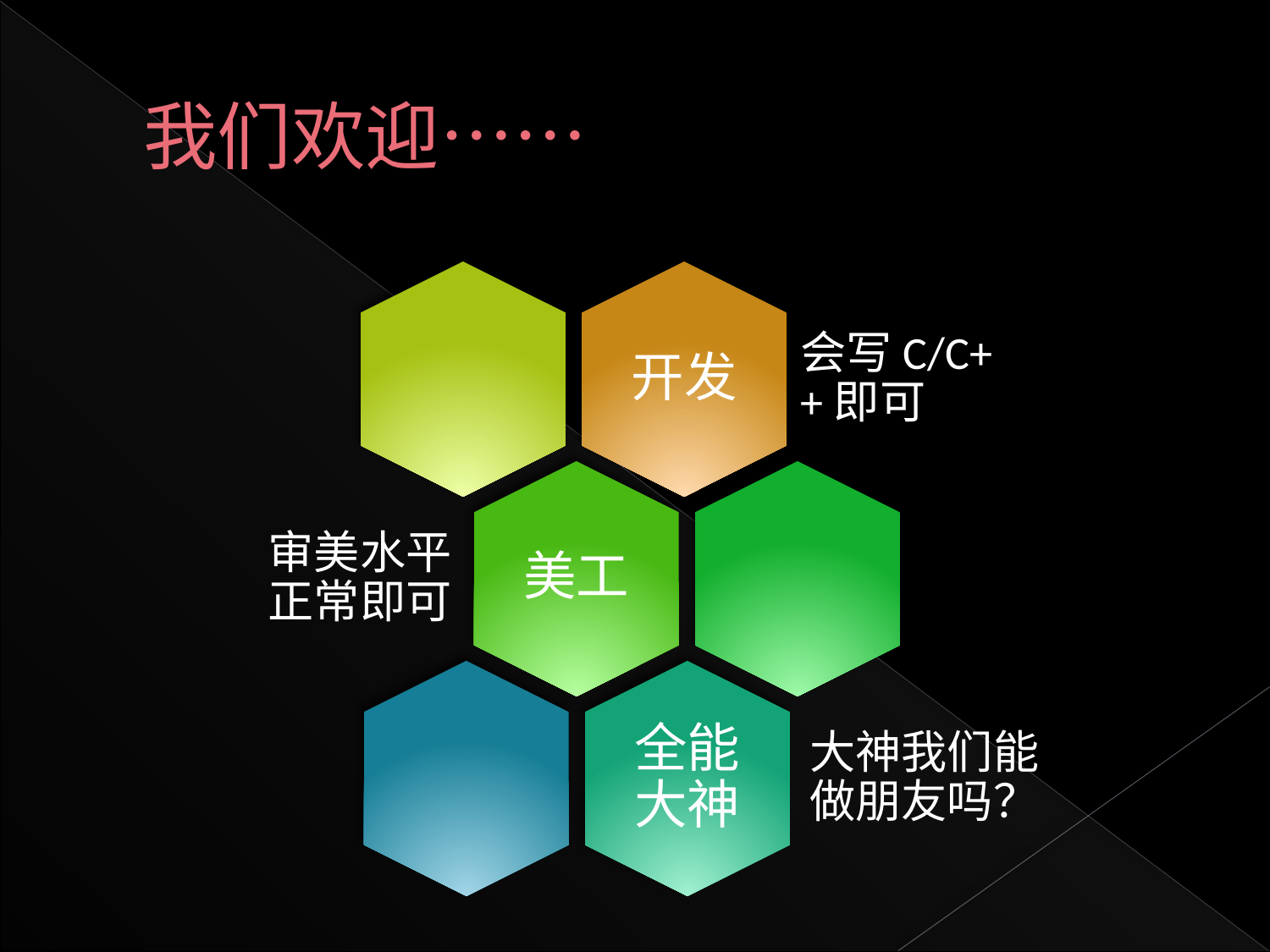

# 我们欢迎……
开发
会写C/C++即可

美工
审美水平正常即可

全能大神
大神我们能做朋友吗？